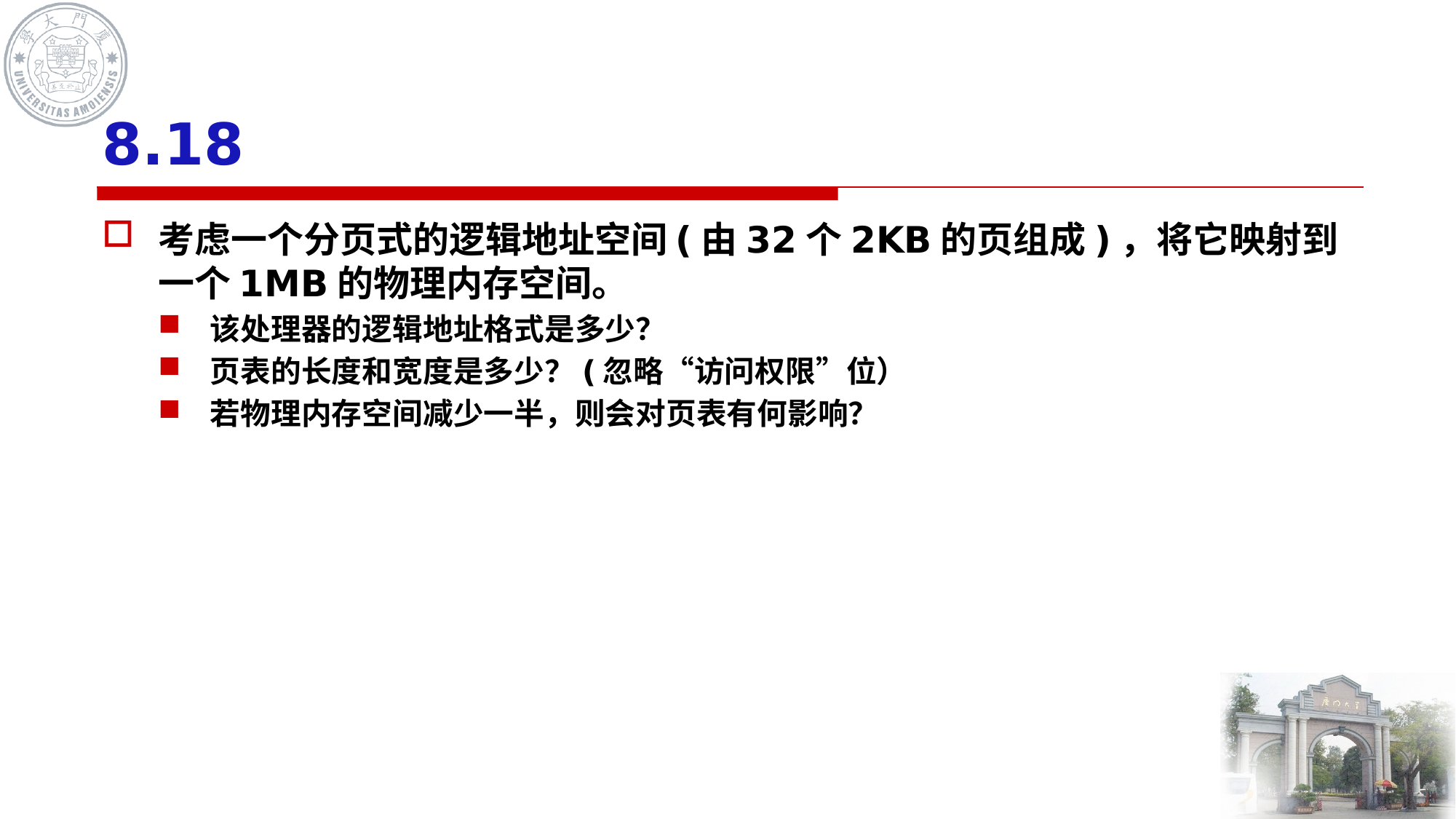

# 8.18
考虑一个分页式的逻辑地址空间(由32个2KB的页组成)，将它映射到一个1MB的物理内存空间。
该处理器的逻辑地址格式是多少？
页表的长度和宽度是多少？(忽略“访问权限”位）
若物理内存空间减少一半，则会对页表有何影响？